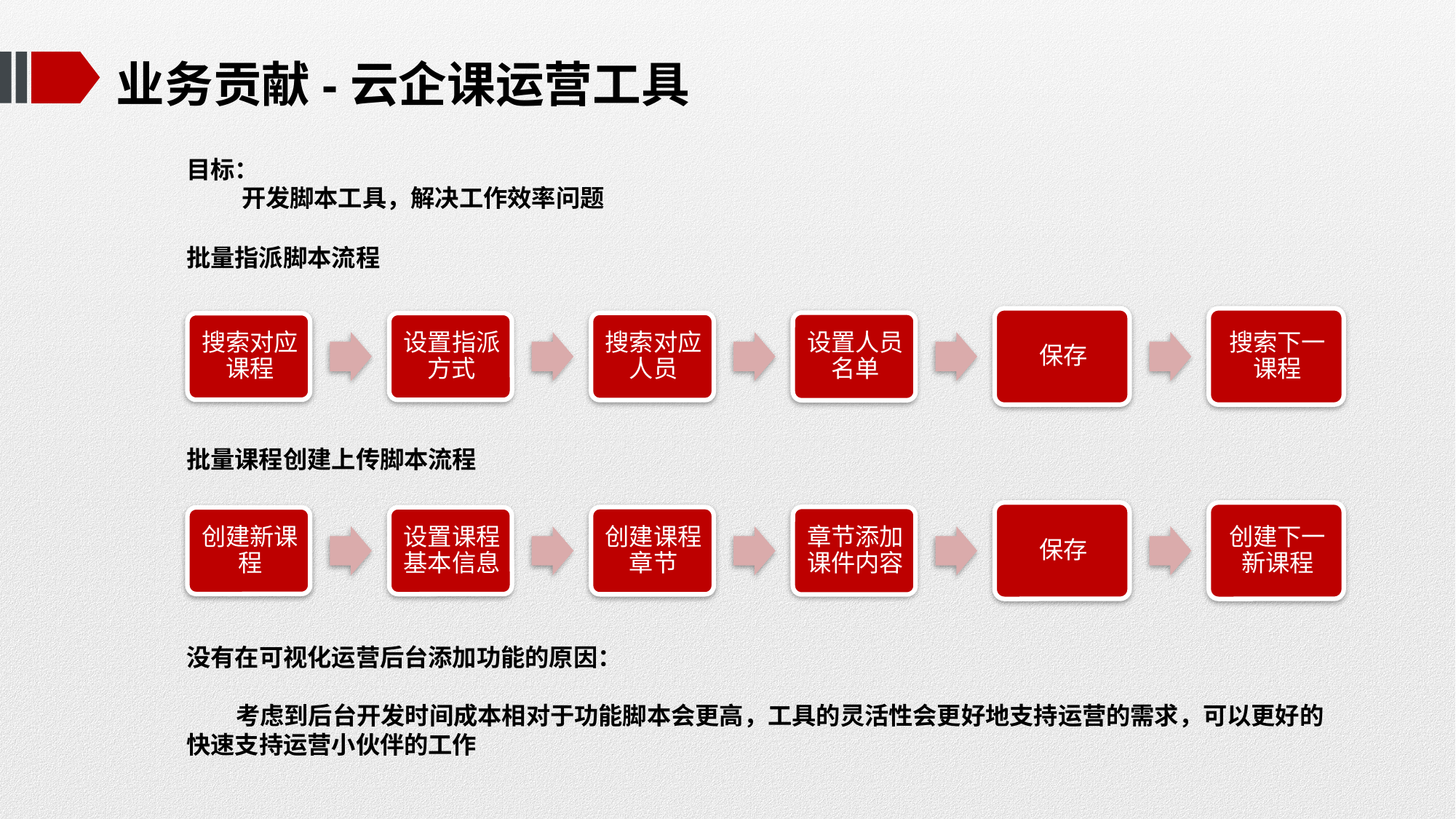

# 业务贡献-云企课运营工具
目标：
         开发脚本工具，解决工作效率问题
批量指派脚本流程
搜索对应课程

设置指派方式

搜索对应人员

设置人员名单

保存

搜索下一课程
批量课程创建上传脚本流程
创建新课程

设置课程基本信息

创建课程章节

章节添加课件内容

保存

创建下一新课程
没有在可视化运营后台添加功能的原因：

        考虑到后台开发时间成本相对于功能脚本会更高，工具的灵活性会更好地支持运营的需求，可以更好的快速支持运营小伙伴的工作